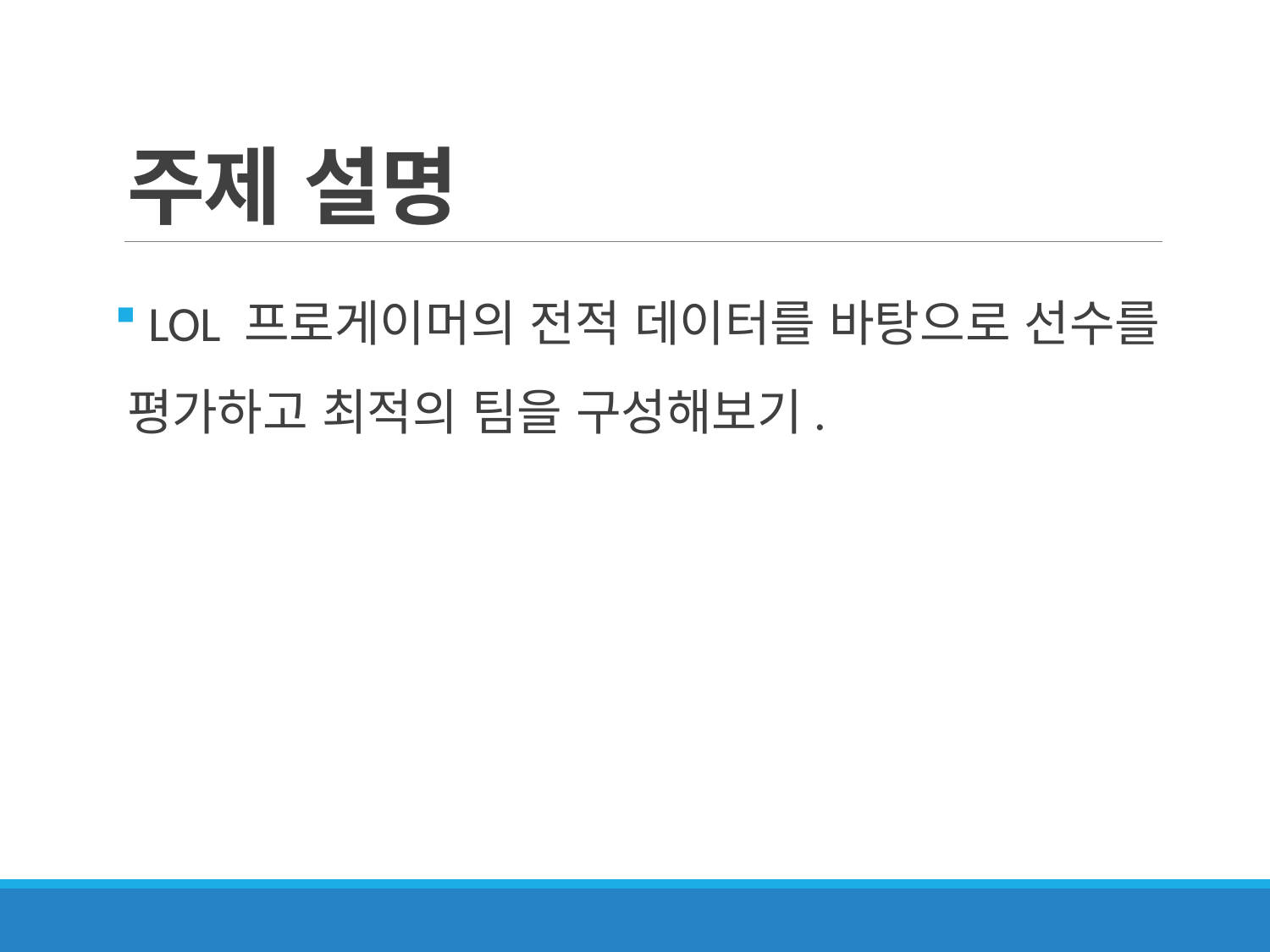

# 주제 설명
 LOL 프로게이머의 전적 데이터를 바탕으로 선수를 평가하고 최적의 팀을 구성해보기.